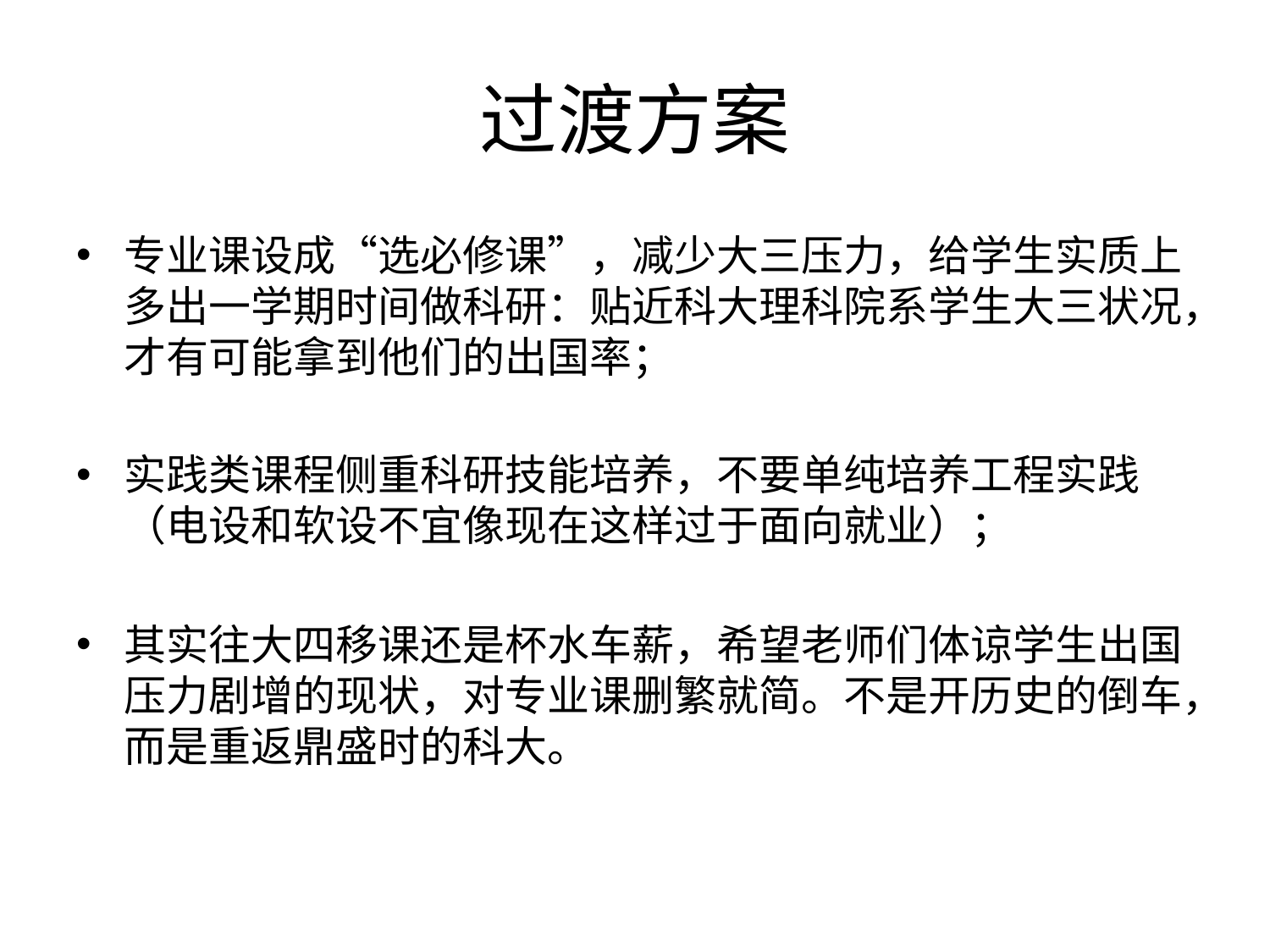

# 过渡方案
专业课设成“选必修课”，减少大三压力，给学生实质上多出一学期时间做科研：贴近科大理科院系学生大三状况，才有可能拿到他们的出国率；

实践类课程侧重科研技能培养，不要单纯培养工程实践（电设和软设不宜像现在这样过于面向就业）；

其实往大四移课还是杯水车薪，希望老师们体谅学生出国压力剧增的现状，对专业课删繁就简。不是开历史的倒车，而是重返鼎盛时的科大。